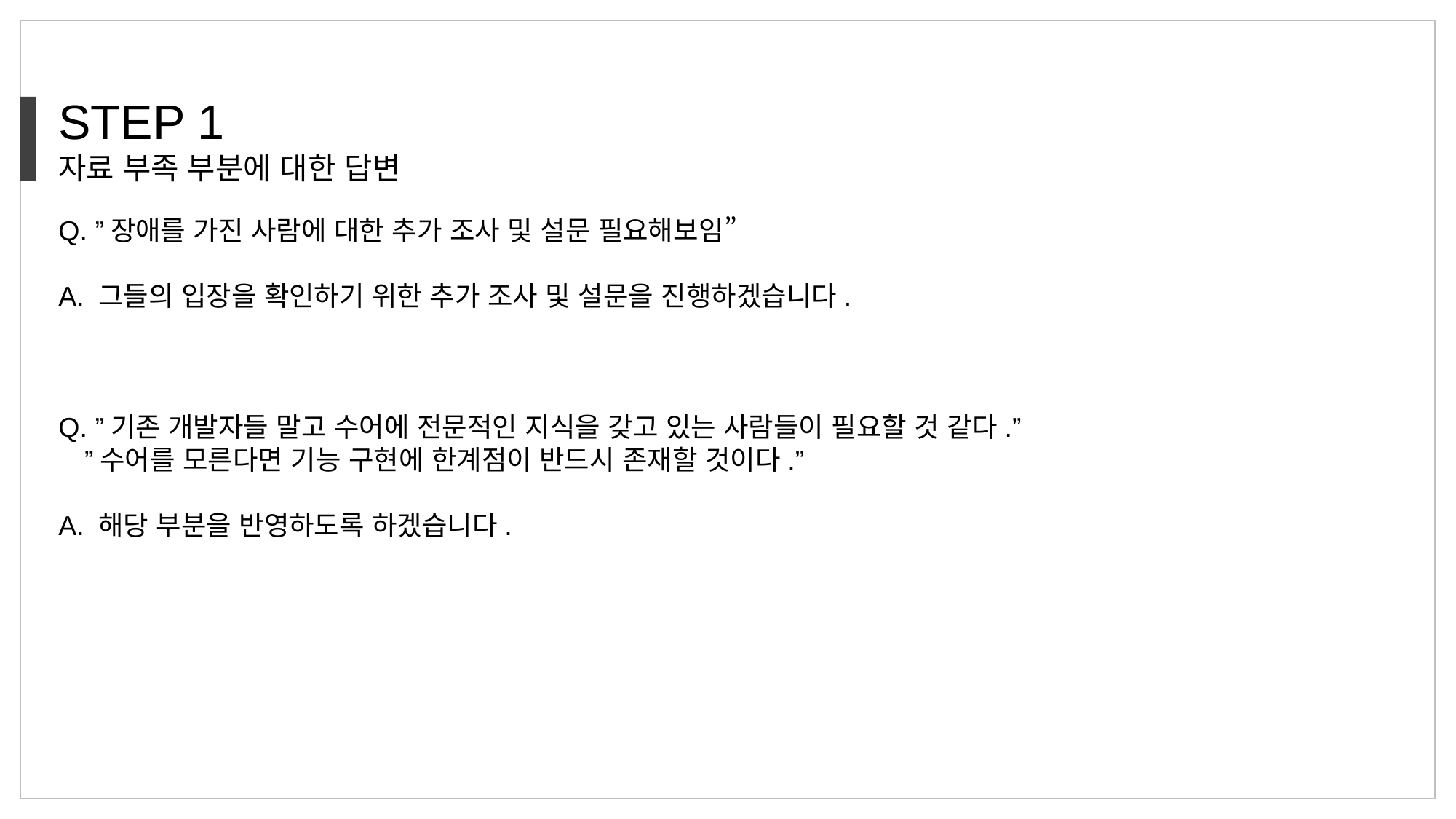

STEP 1
자료 부족 부분에 대한 답변

Q. ”장애를 가진 사람에 대한 추가 조사 및 설문 필요해보임”

A. 그들의 입장을 확인하기 위한 추가 조사 및 설문을 진행하겠습니다.

Q. ”기존 개발자들 말고 수어에 전문적인 지식을 갖고 있는 사람들이 필요할 것 같다.”
    ”수어를 모른다면 기능 구현에 한계점이 반드시 존재할 것이다.”

A. 해당 부분을 반영하도록 하겠습니다.